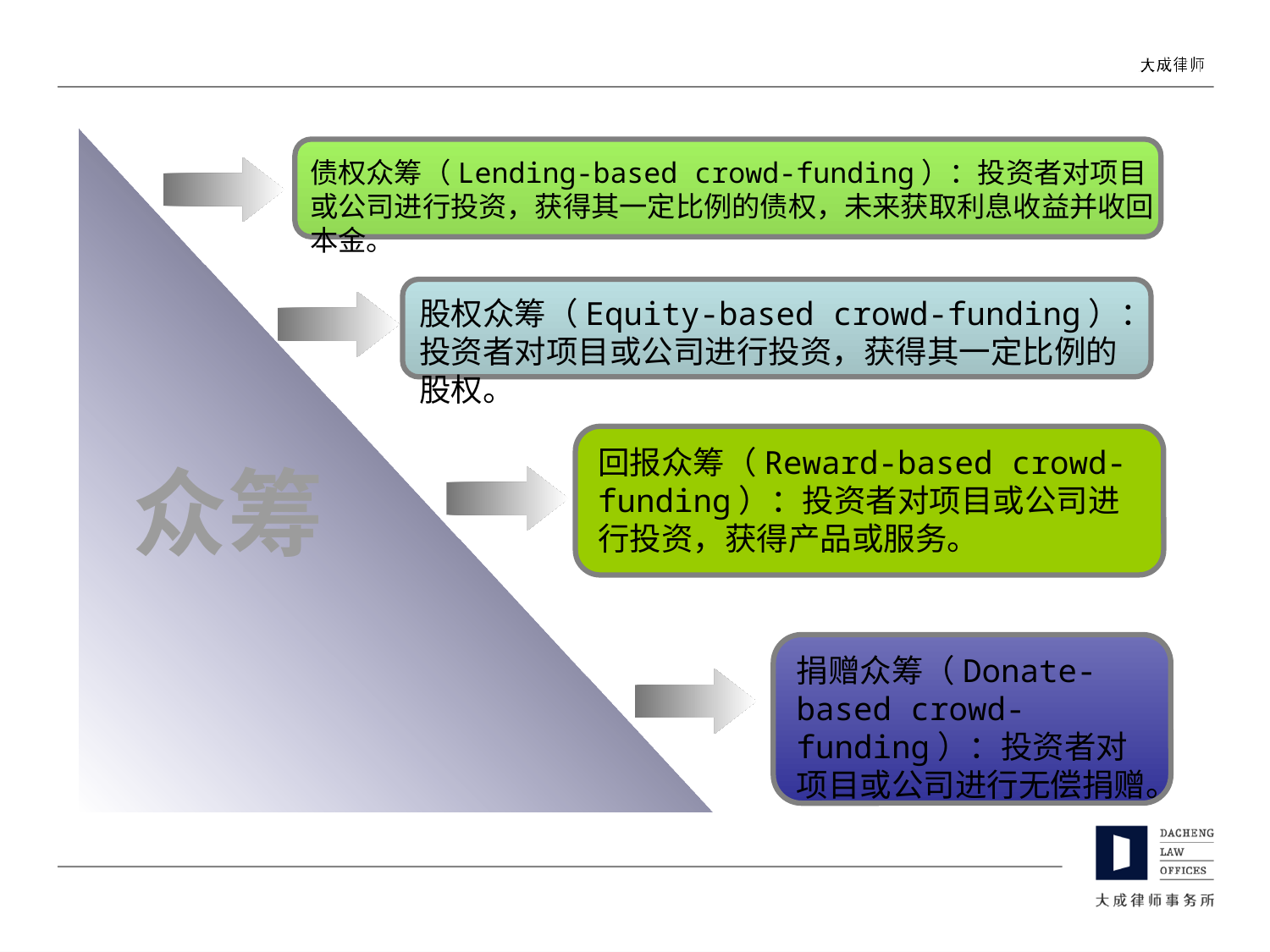

推出背景与基本概念

债权众筹（Lending-based crowd-funding）：投资者对项目或公司进行投资，获得其一定比例的债权，未来获取利息收益并收回本金。
股权众筹（Equity-based crowd-funding）：投资者对项目或公司进行投资，获得其一定比例的股权。
回报众筹（Reward-based crowd-funding）：投资者对项目或公司进行投资，获得产品或服务。
众筹
捐赠众筹（Donate-based crowd-funding）：投资者对项目或公司进行无偿捐赠。